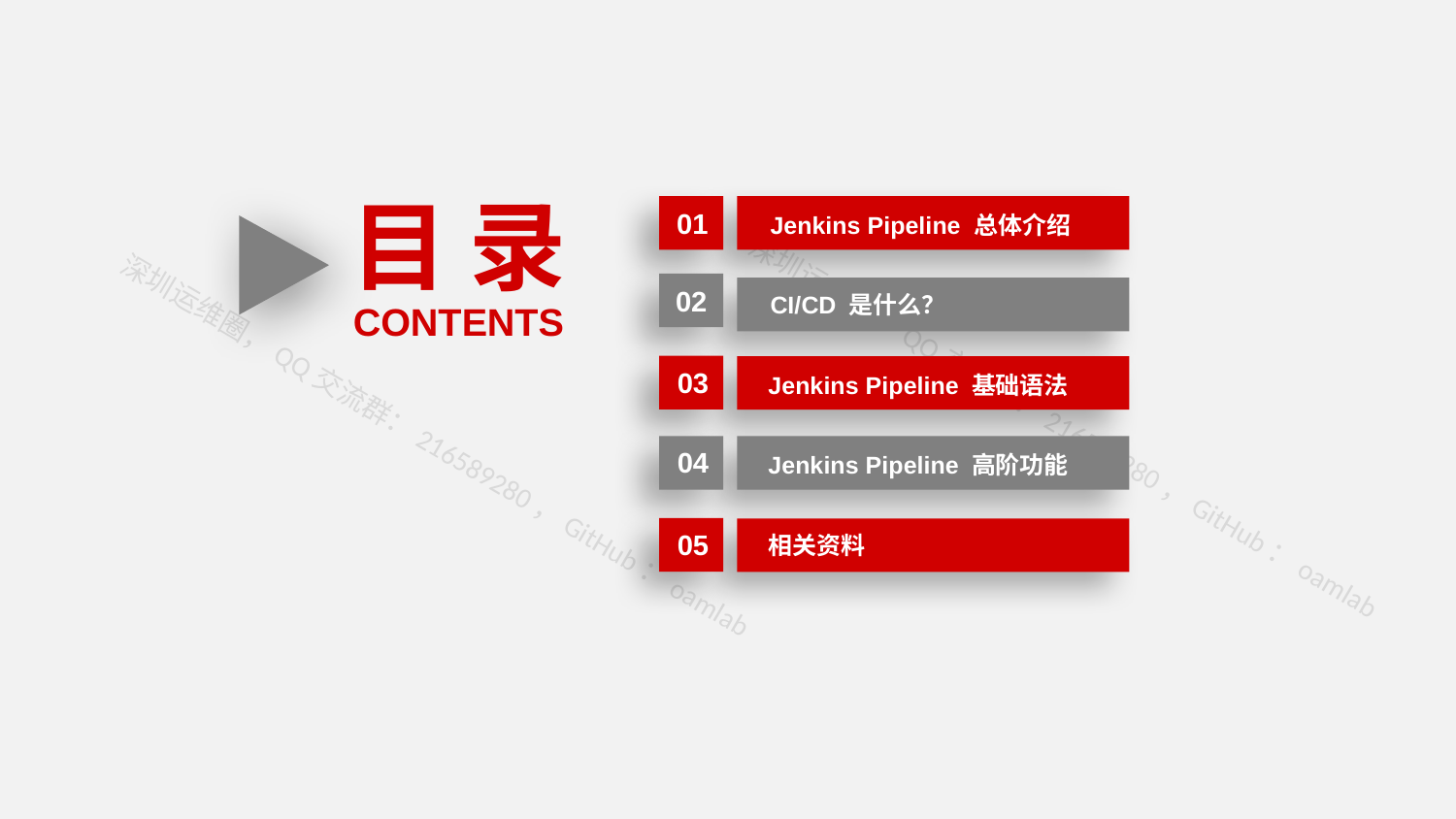

目 录
CONTENTS

01

Jenkins Pipeline 总体介绍

  CI/CD 是什么？

02

03

Jenkins Pipeline 基础语法

04

Jenkins Pipeline 高阶功能

05

相关资料